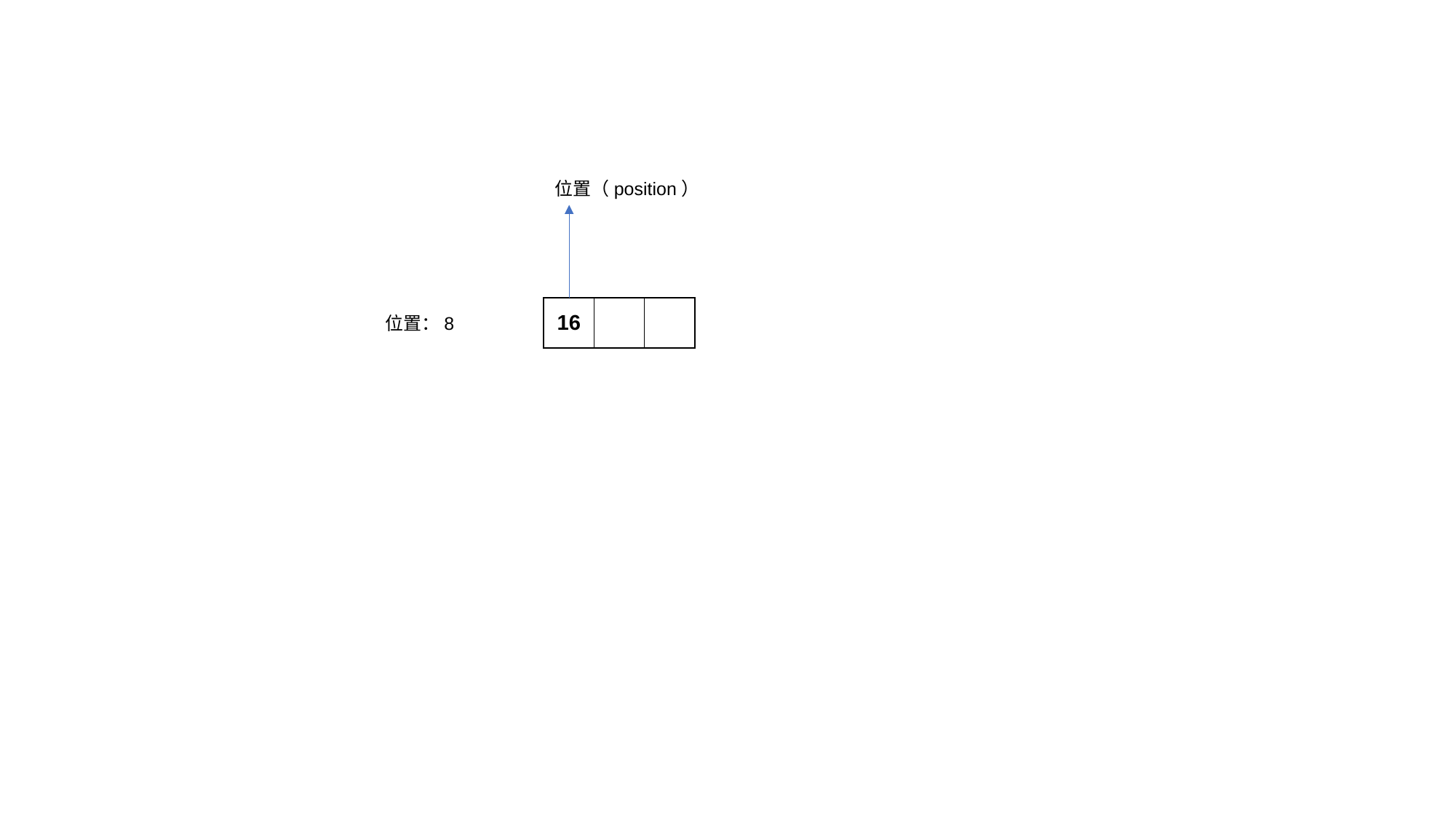

位置（position）
| 16 |  |  |
| --- | --- | --- |
位置：8